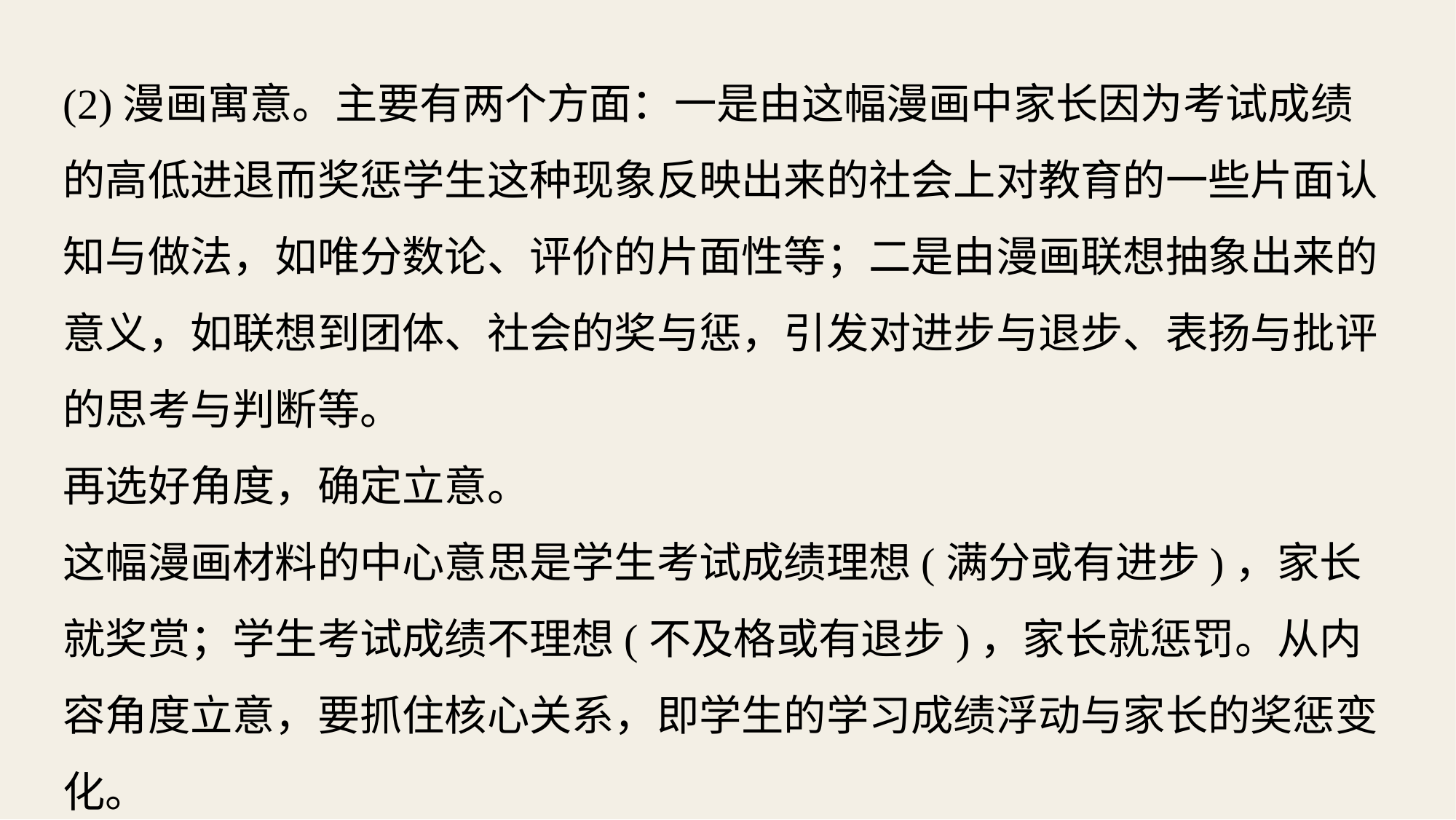

(2)漫画寓意。主要有两个方面：一是由这幅漫画中家长因为考试成绩的高低进退而奖惩学生这种现象反映出来的社会上对教育的一些片面认知与做法，如唯分数论、评价的片面性等；二是由漫画联想抽象出来的意义，如联想到团体、社会的奖与惩，引发对进步与退步、表扬与批评的思考与判断等。
再选好角度，确定立意。
这幅漫画材料的中心意思是学生考试成绩理想(满分或有进步)，家长就奖赏；学生考试成绩不理想(不及格或有退步)，家长就惩罚。从内容角度立意，要抓住核心关系，即学生的学习成绩浮动与家长的奖惩变化。